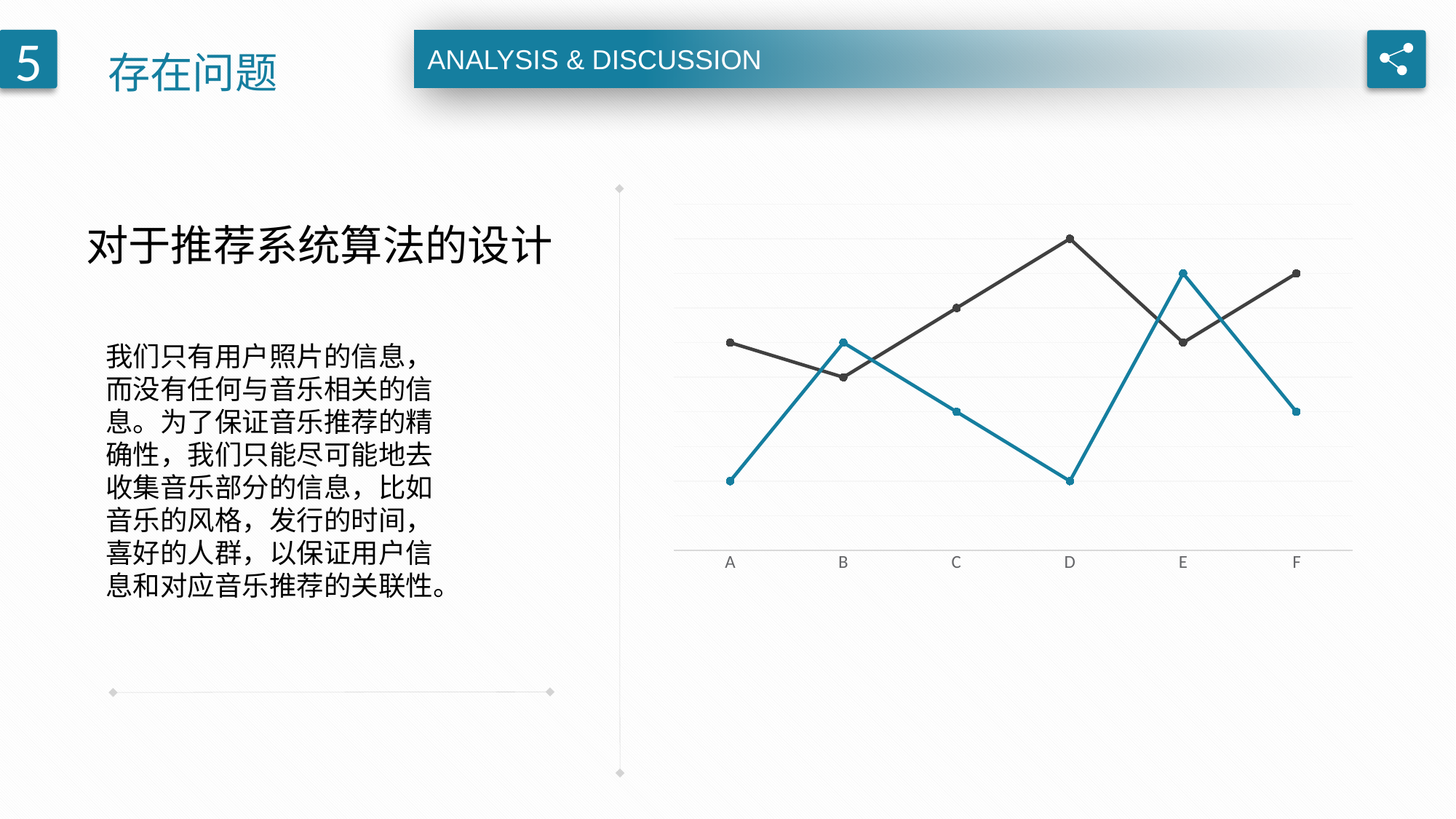

存在问题
5

ANALYSIS & DISCUSSION

### Chart

| Category | ppt | 列1 |
|---|---|---|
| A | 3.0 | 1.0 |
| B | 2.5 | 3.0 |
| C | 3.5 | 2.0 |
| D | 4.5 | 1.0 |
| E | 3.0 | 4.0 |
| F | 4.0 | 2.0 |
对于推荐系统算法的设计
我们只有用户照片的信息，而没有任何与音乐相关的信息。为了保证音乐推荐的精确性，我们只能尽可能地去收集音乐部分的信息，比如音乐的风格，发行的时间，喜好的人群，以保证用户信息和对应音乐推荐的关联性。